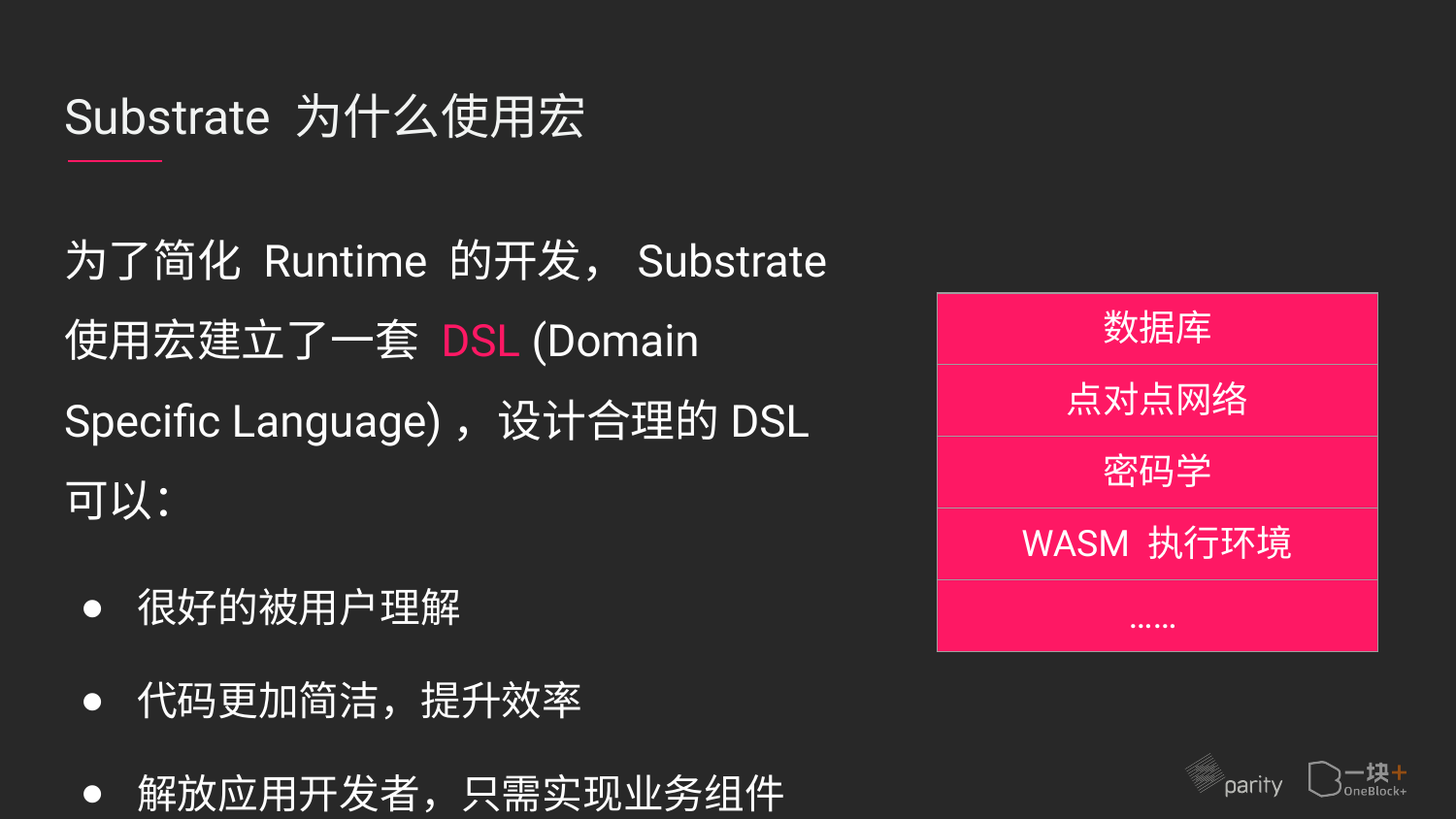

# Substrate 为什么使用宏
为了简化 Runtime 的开发，Substrate 使用宏建立了一套 DSL (Domain Specific Language)，设计合理的DSL可以：
很好的被用户理解
代码更加简洁，提升效率
解放应用开发者，只需实现业务组件

| 数据库 |
| --- |
| 点对点网络 |
| 密码学 |
| WASM 执行环境 |
| …… |